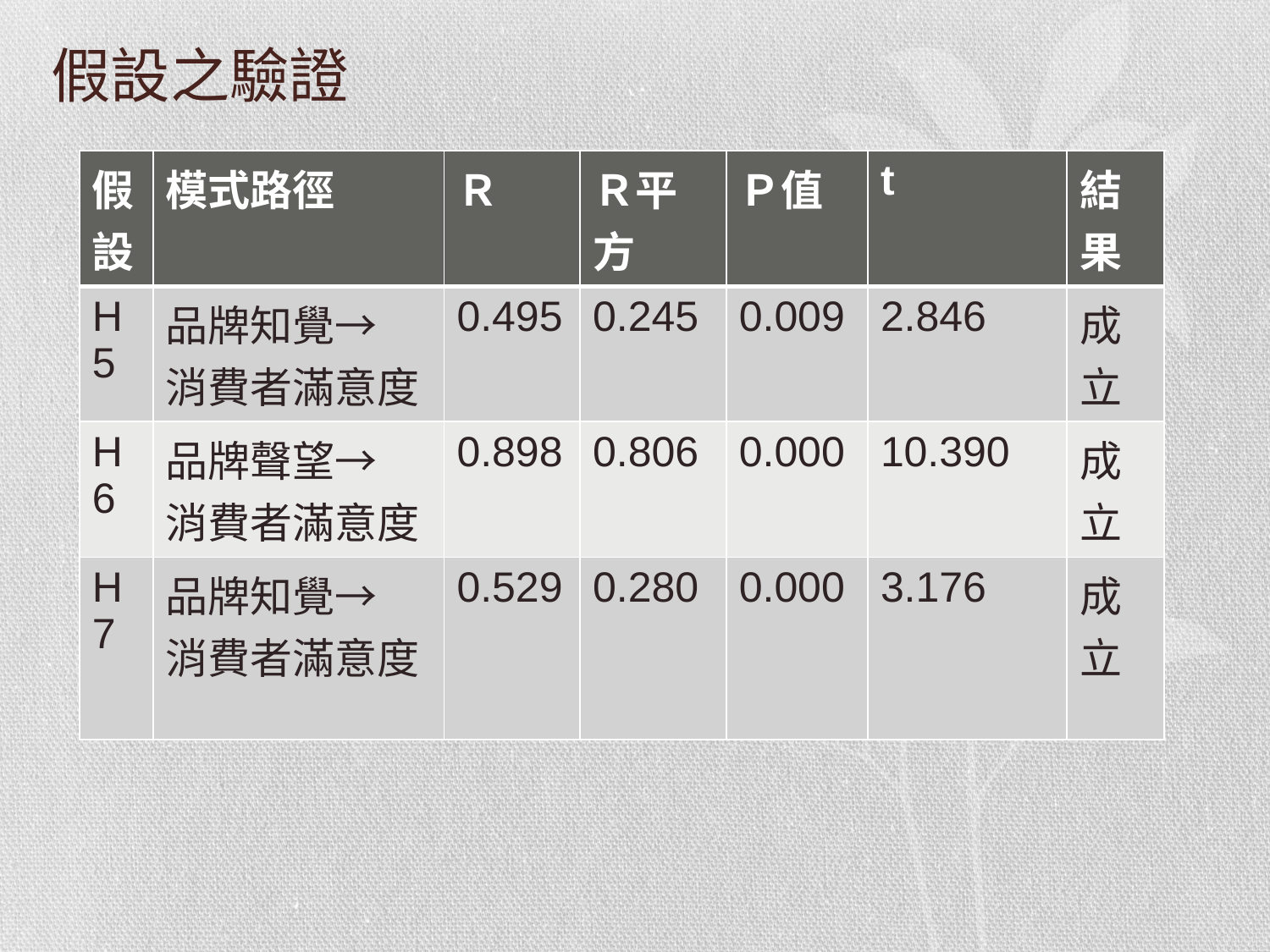

# 假設之驗證
| 假設 | 模式路徑 | Ｒ | Ｒ平方 | Ｐ值 | t | 結果 |
| --- | --- | --- | --- | --- | --- | --- |
| H5 | 品牌知覺→ 消費者滿意度 | 0.495 | 0.245 | 0.009 | 2.846 | 成立 |
| H6 | 品牌聲望→ 消費者滿意度 | 0.898 | 0.806 | 0.000 | 10.390 | 成立 |
| H7 | 品牌知覺→ 消費者滿意度 | 0.529 | 0.280 | 0.000 | 3.176 | 成立 |